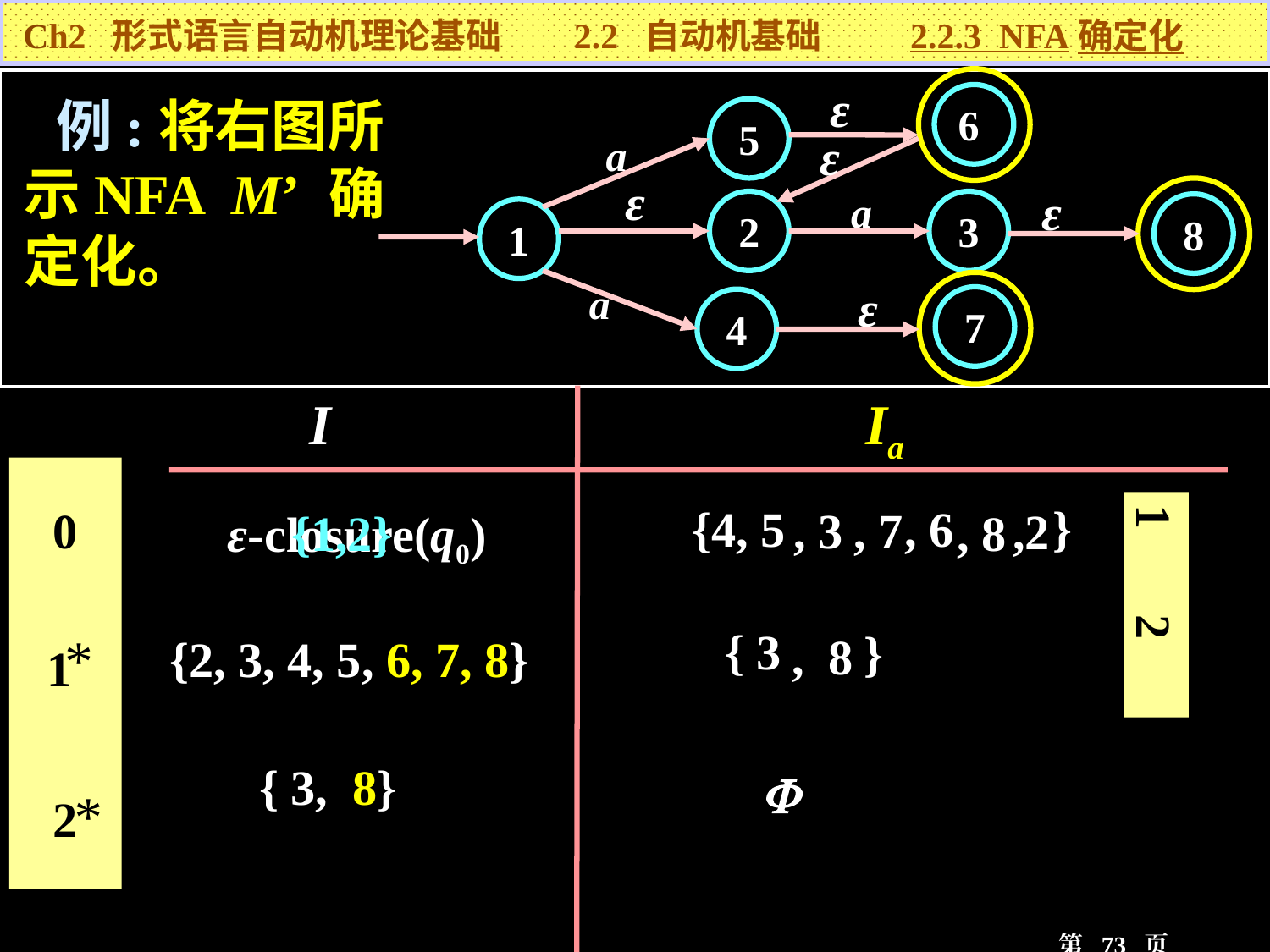

Ch2  形式语言自动机理论基础        2.2  自动机基础          2.2.3  NFA确定化

6
ε
5
ε
a

ε
ε

a
2
3
8
1

a
ε

7
4

例:将右图所示NFA  M’ 确定化。
I
                     Ia

0

1

2
}
{4, 5
, 6
1       2
, 3
, 7
,2
{1,2}
, 8
ε-closure(q0)
{ 3
}
*
*
,  8
{2, 3, 4, 5, 6, 7, 8}
{ 3,  8}
Φ